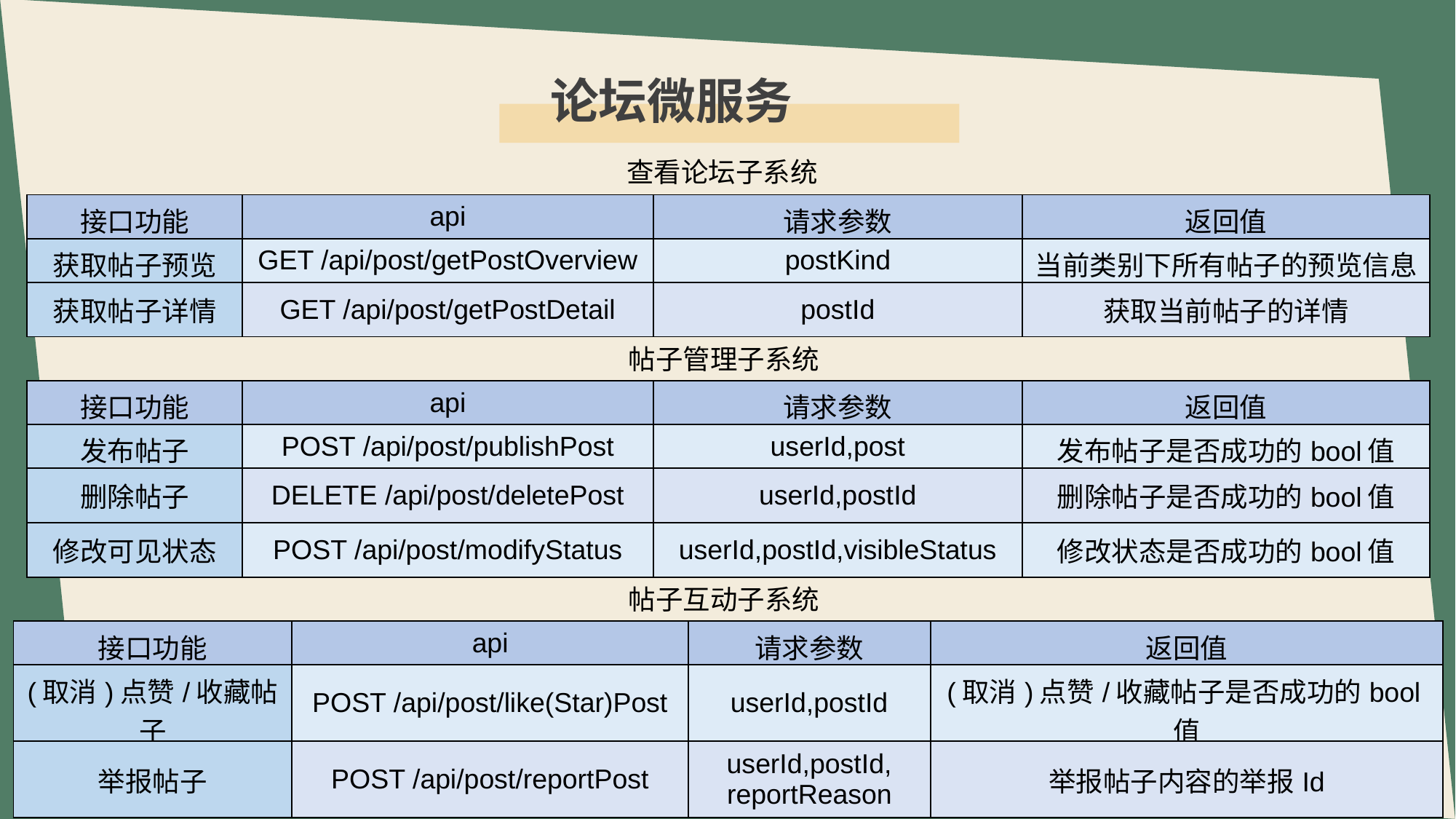

论坛微服务

查看论坛子系统
| 接口功能 | api | 请求参数 | 返回值 |
| --- | --- | --- | --- |
| 获取帖子预览 | GET /api/post/getPostOverview | postKind | 当前类别下所有帖子的预览信息 |
| 获取帖子详情 | GET /api/post/getPostDetail | postId | 获取当前帖子的详情 |
e7d195523061f1c066b07af569392582e34b383e870941e45A9F265A01B343BAB71AA68CCD0631A7B7DE1272822047E4CBFC978F0A03706D738F6232142EC909A232ED66B5EC504804C64D3B242CD4B5FC2DA3AE84CA9B46A3FEEE0E7442F0006B2BA9FE9E8DC78B8BC8F69C9185A05683AF110758766639E2D53B09BE947177E0506F7E95AAB9302477588C87490663
帖子管理子系统

| 接口功能 | api | 请求参数 | 返回值 |
| --- | --- | --- | --- |
| 发布帖子 | POST /api/post/publishPost | userId,post | 发布帖子是否成功的bool值 |
| 删除帖子 | DELETE /api/post/deletePost | userId,postId | 删除帖子是否成功的bool值 |
| 修改可见状态 | POST /api/post/modifyStatus | userId,postId,visibleStatus | 修改状态是否成功的bool值 |
帖子互动子系统
| 接口功能 | api | 请求参数 | 返回值 |
| --- | --- | --- | --- |
| (取消)点赞/收藏帖子 | POST /api/post/like(Star)Post | userId,postId | (取消)点赞/收藏帖子是否成功的bool值 |
| 举报帖子 | POST /api/post/reportPost | userId,postId, reportReason | 举报帖子内容的举报Id |